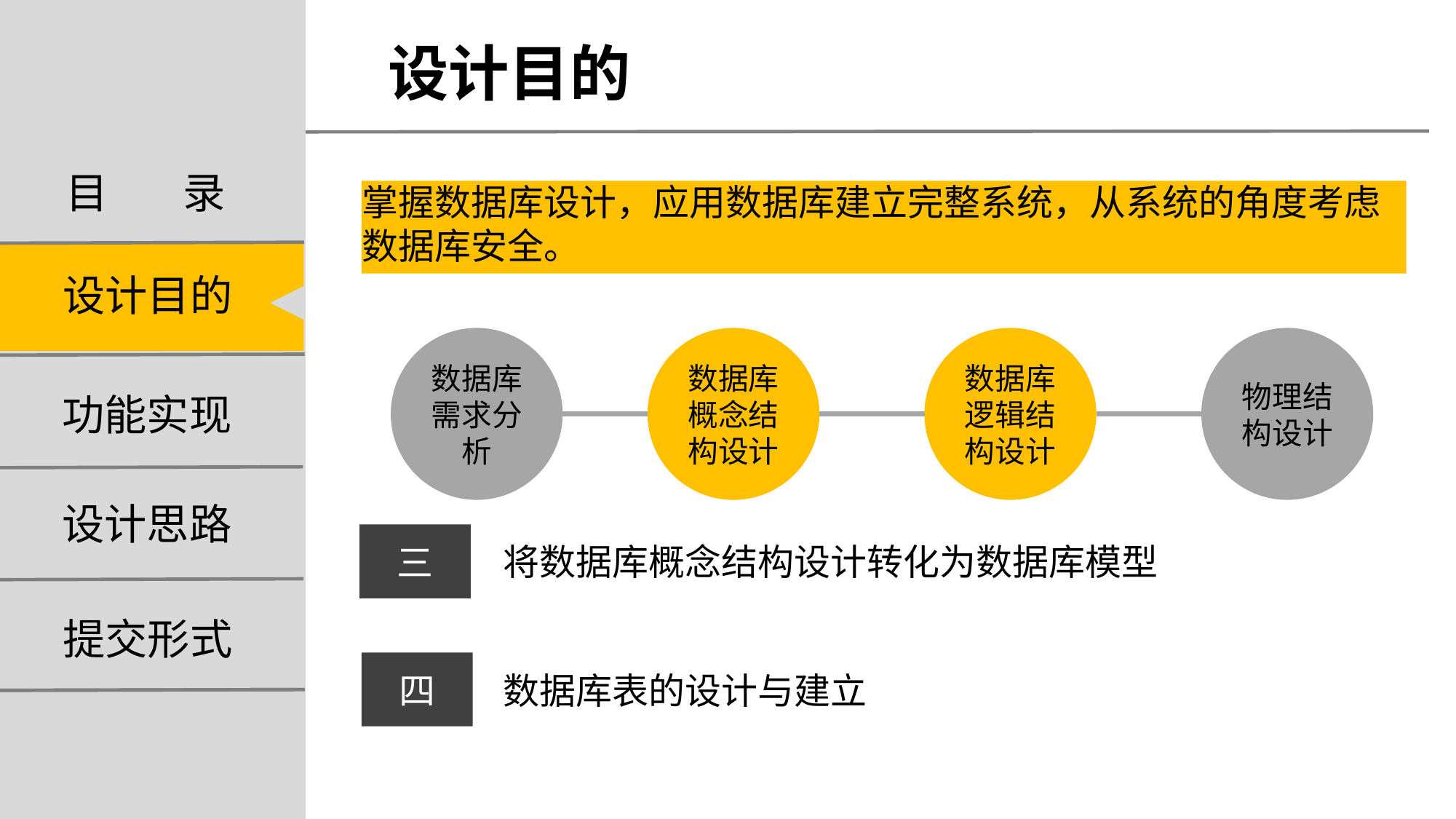

设计目的
目        录
掌握数据库设计，应用数据库建立完整系统，从系统的角度考虑数据库安全。

设计目的
数据库需求分析
数据库概念结构设计
数据库逻辑结构设计
物理结构设计
功能实现
设计思路
三
将数据库概念结构设计转化为数据库模型
提交形式
四
数据库表的设计与建立